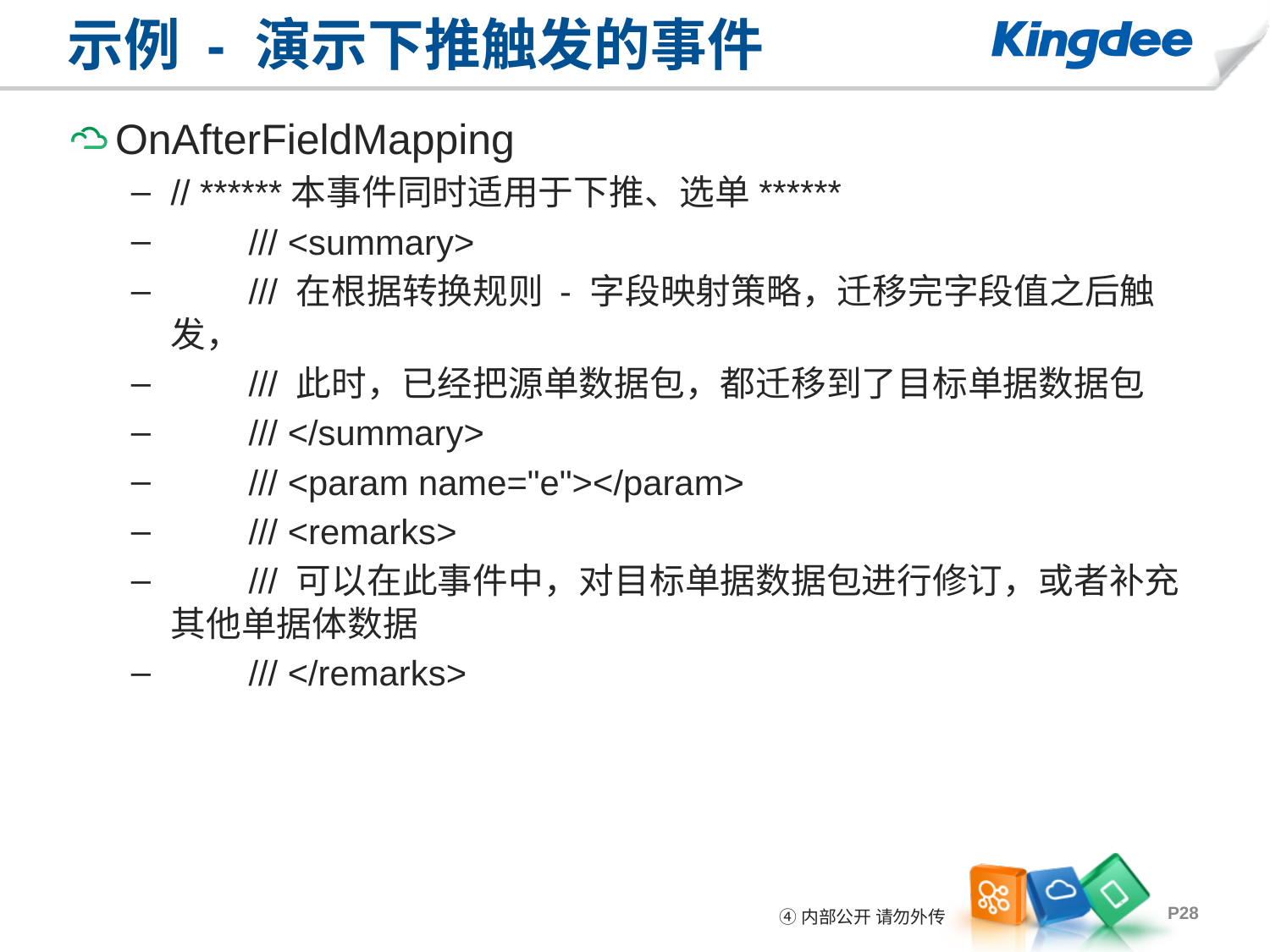

# 示例 - 演示下推触发的事件
OnAfterFieldMapping
// ******本事件同时适用于下推、选单******
        /// <summary>
        /// 在根据转换规则 - 字段映射策略，迁移完字段值之后触发，
        /// 此时，已经把源单数据包，都迁移到了目标单据数据包
        /// </summary>
        /// <param name="e"></param>
        /// <remarks>
        /// 可以在此事件中，对目标单据数据包进行修订，或者补充其他单据体数据
        /// </remarks>